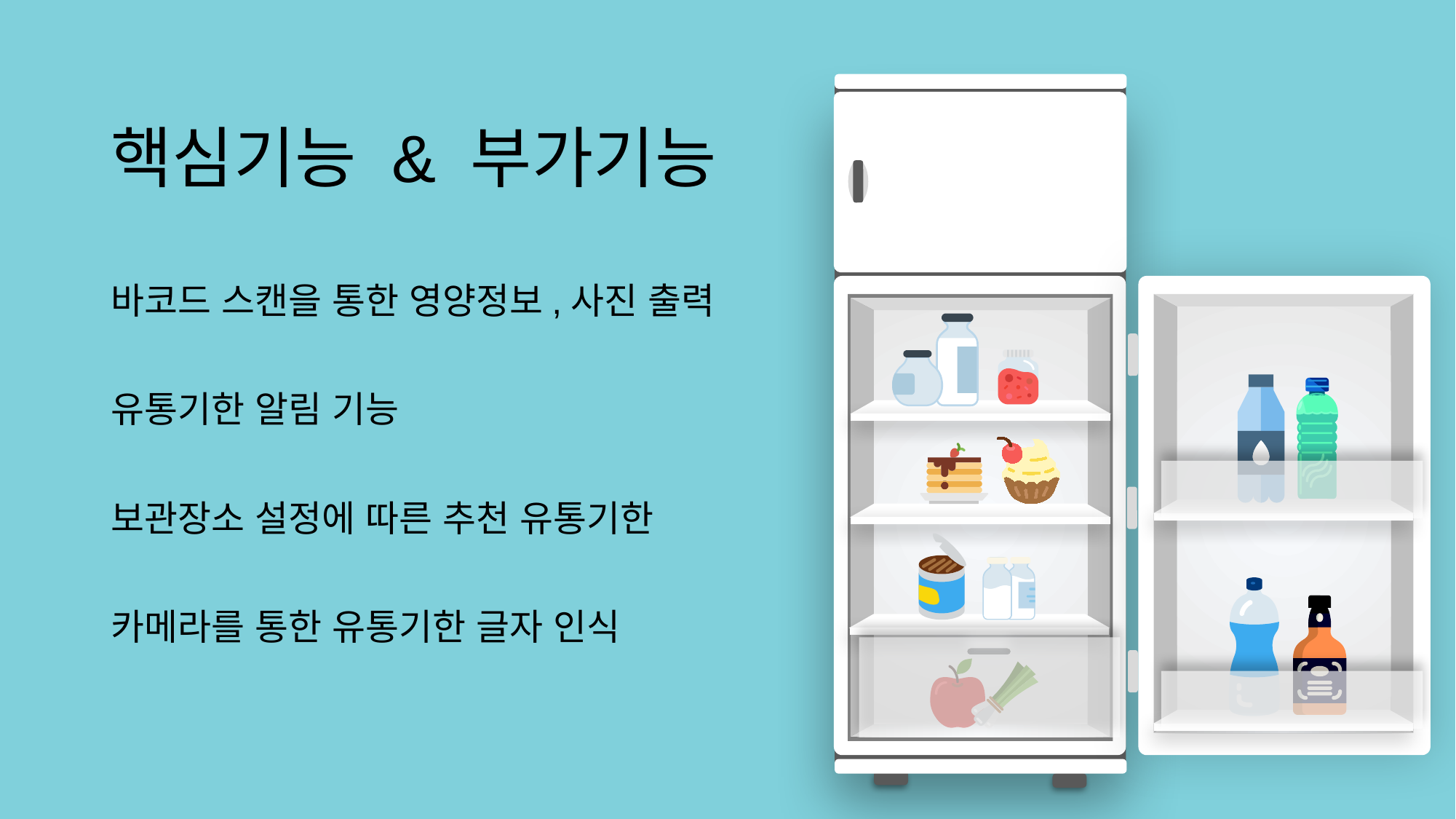

핵심기능 & 부가기능

바코드 스캔을 통한 영양정보,사진 출력

유통기한 알림 기능

보관장소 설정에 따른 추천 유통기한

카메라를 통한 유통기한 글자 인식